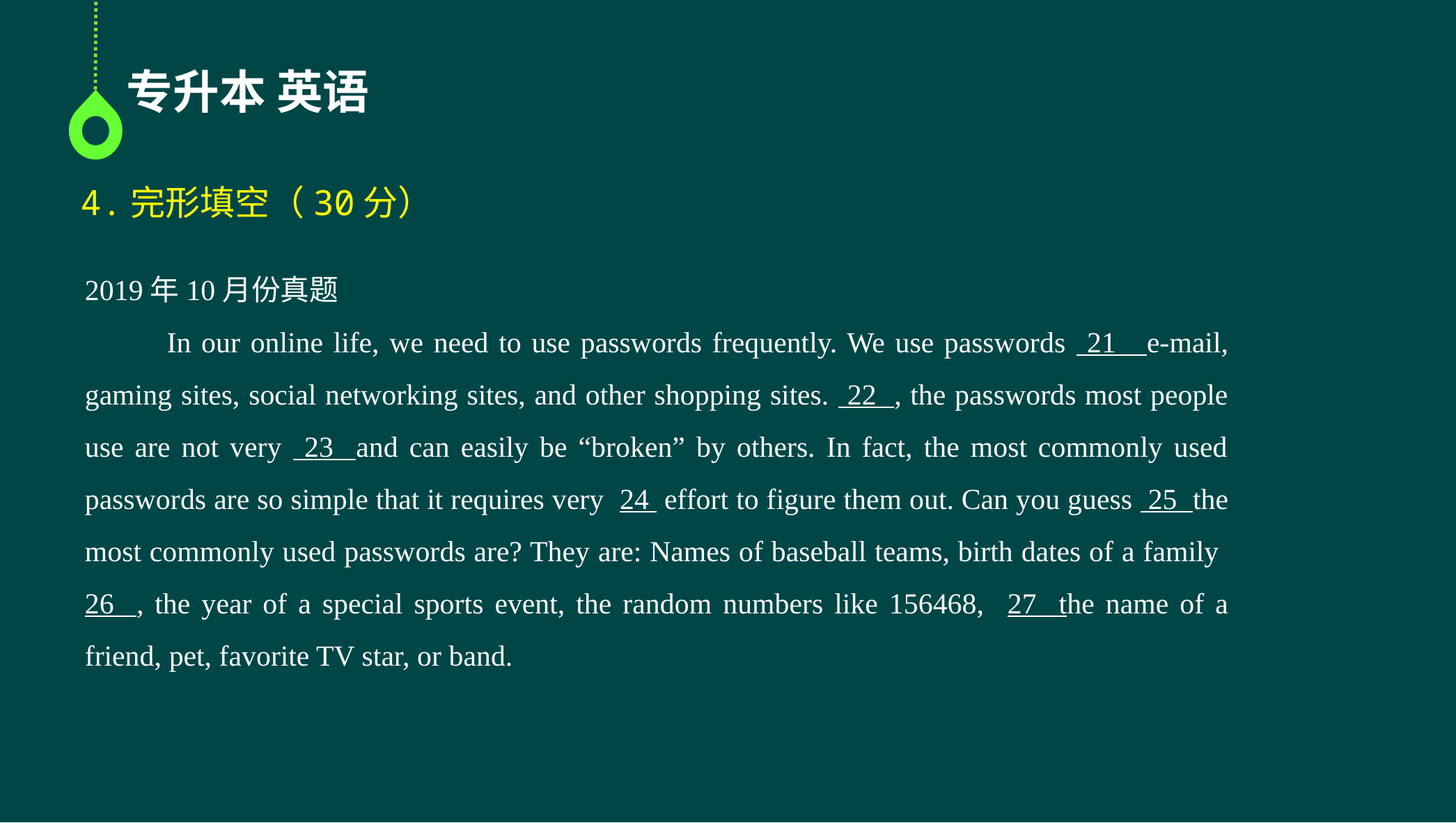

专升本 英语
4.完形填空（30分）
2019年10月份真题
        In our online life, we need to use passwords frequently. We use passwords  21   e-mail, gaming sites, social networking sites, and other shopping sites.  22  , the passwords most people use are not very  23  and can easily be “broken” by others. In fact, the most commonly used passwords are so simple that it requires very  24  effort to figure them out. Can you guess  25  the most commonly used passwords are? They are: Names of baseball teams, birth dates of a family  26  , the year of a special sports event, the random numbers like 156468,  27  the name of a friend, pet, favorite TV star, or band.